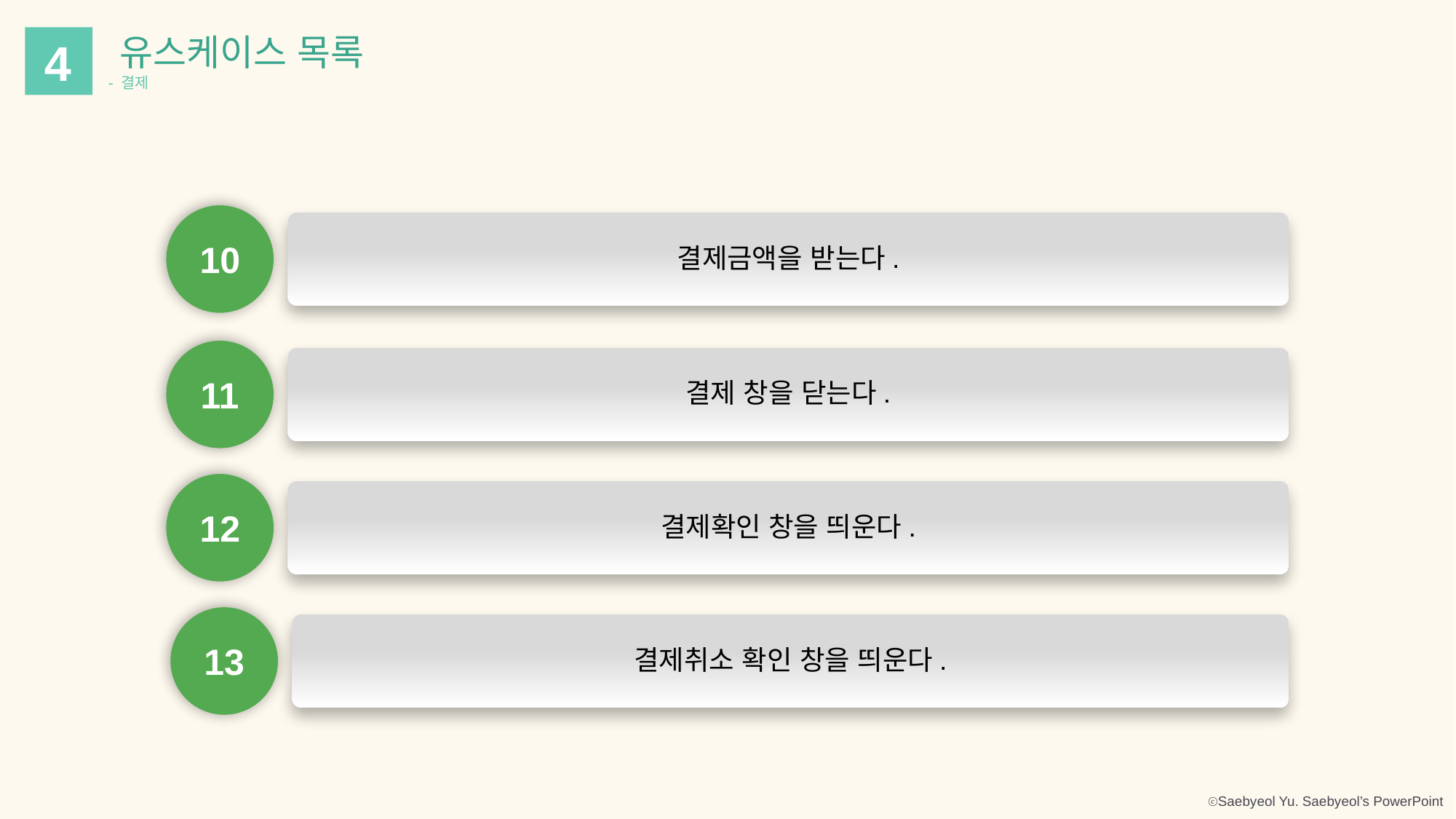

유스케이스 목록
- 결제

4
10

결제금액을 받는다.
11

결제 창을 닫는다.
12

결제확인 창을 띄운다.
13

결제취소 확인 창을 띄운다.